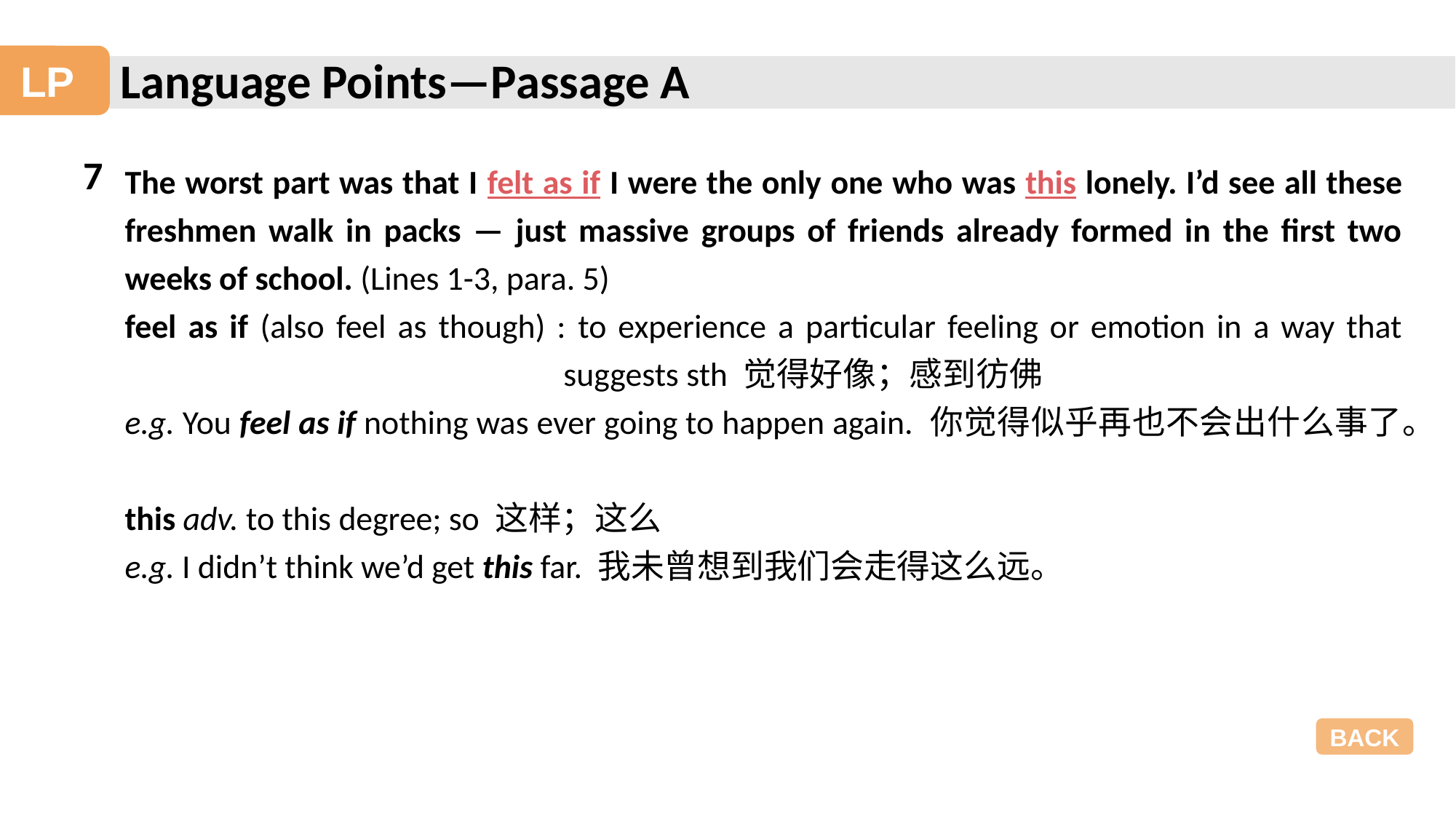

Language Points—Passage A
LP

7
The worst part was that I felt as if I were the only one who was this lonely. I’d see all these freshmen walk in packs — just massive groups of friends already formed in the first two weeks of school. (Lines 1-3, para. 5)
feel as if (also feel as though) : to experience a particular feeling or emotion in a way that suggests sth 觉得好像；感到彷佛
e.g. You feel as if nothing was ever going to happen again. 你觉得似乎再也不会出什么事了。

this adv. to this degree; so 这样；这么
e.g. I didn’t think we’d get this far. 我未曾想到我们会走得这么远。
BACK